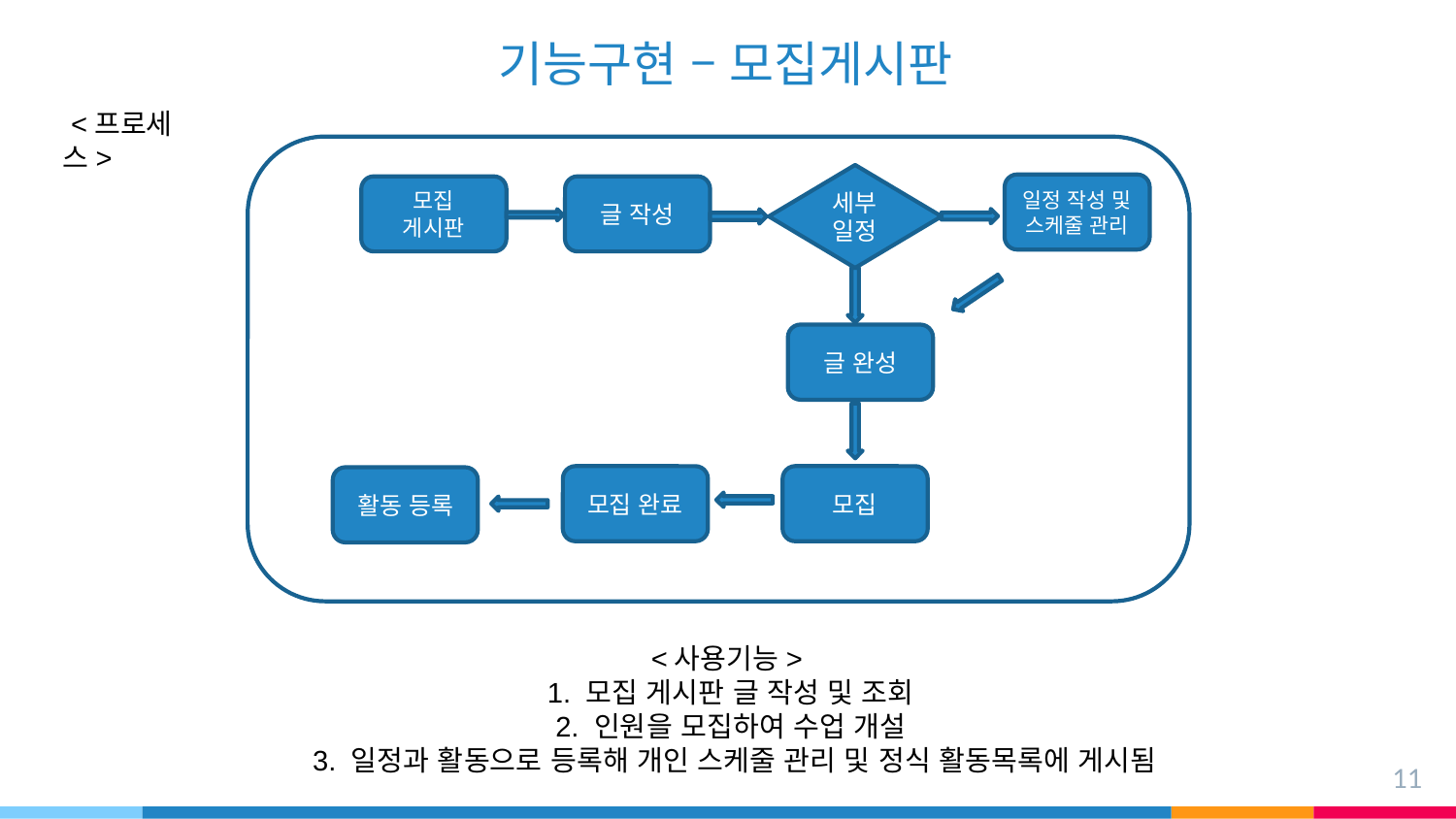

기능구현 – 모집게시판
 <프로세스>

세부일정
일정 작성 및 스케줄 관리
모집 게시판
글 작성

글 완성

모집 완료
모집
활동 등록

<사용기능>
  1. 모집 게시판 글 작성 및 조회
  2. 인원을 모집하여 수업 개설
  3. 일정과 활동으로 등록해 개인 스케줄 관리 및 정식 활동목록에 게시됨
11